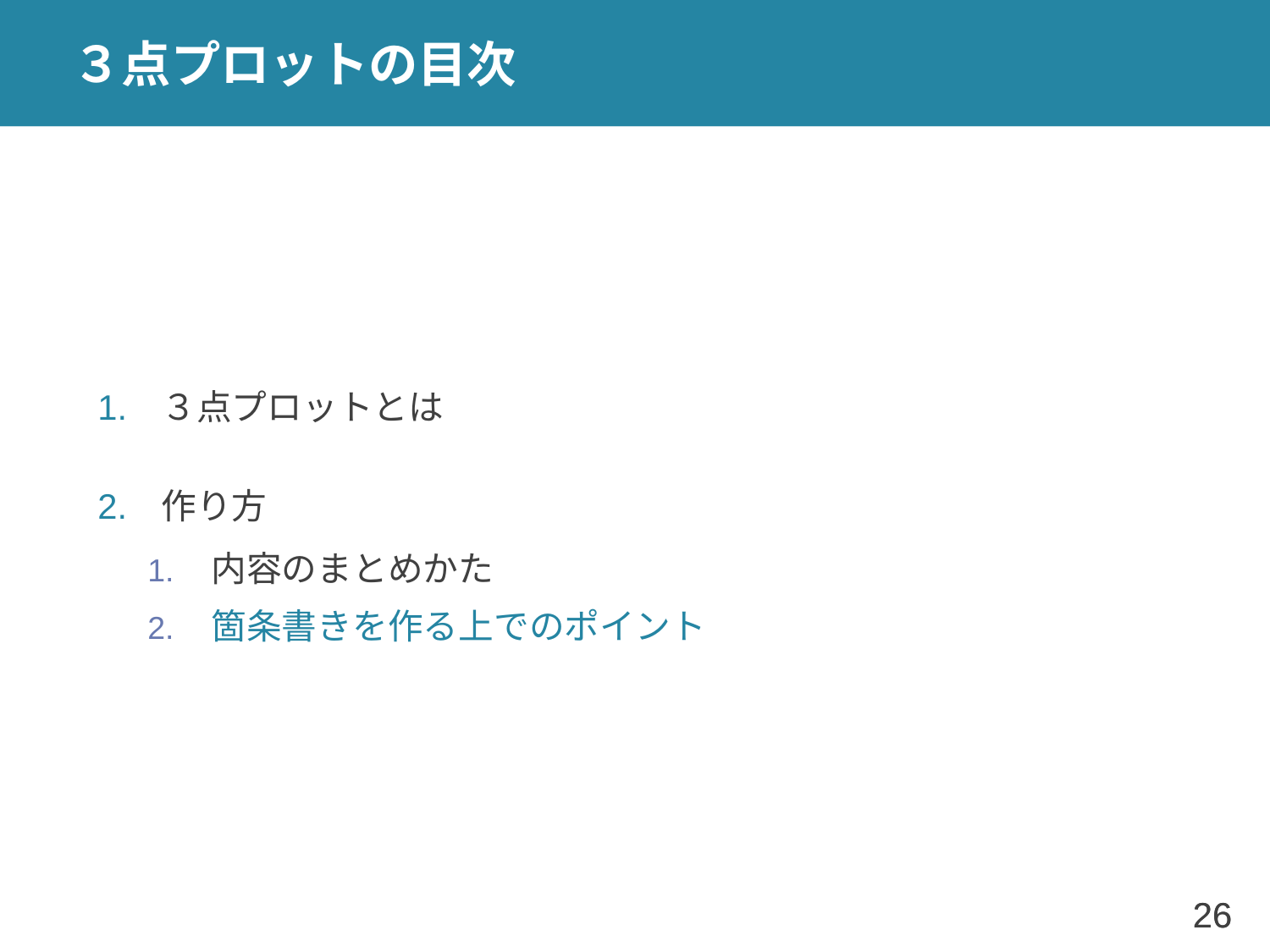

# ３点プロットの目次
３点プロットとは
作り方
内容のまとめかた
箇条書きを作る上でのポイント